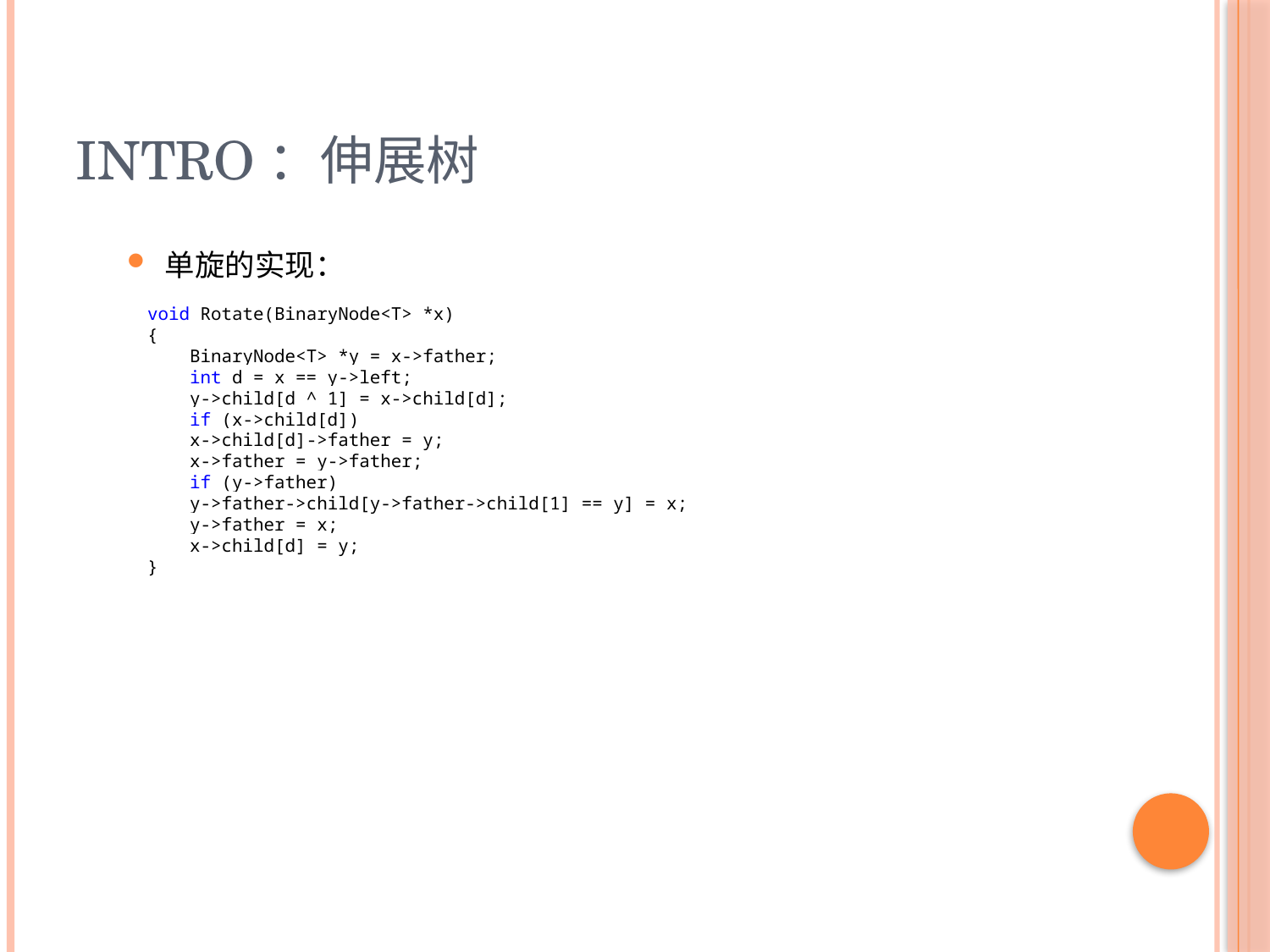

# Intro：伸展树
单旋的实现：

void Rotate(BinaryNode<T> *x)
{
    BinaryNode<T> *y = x->father;
    int d = x == y->left;
    y->child[d ^ 1] = x->child[d];
    if (x->child[d])
    x->child[d]->father = y;
    x->father = y->father;
    if (y->father)
    y->father->child[y->father->child[1] == y] = x;
    y->father = x;
    x->child[d] = y;
}